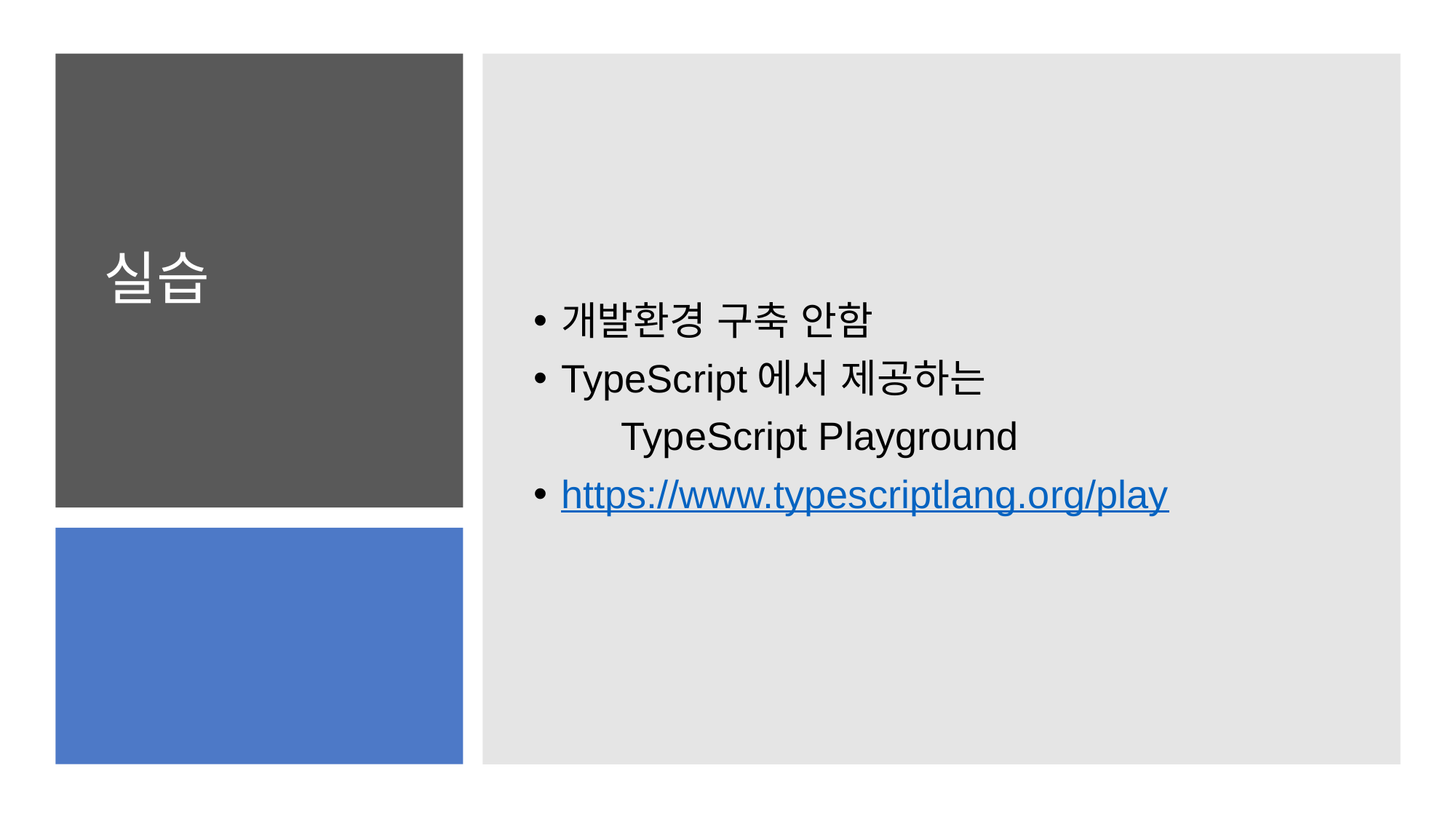

개발환경 구축 안함
TypeScript에서 제공하는
        TypeScript Playground
https://www.typescriptlang.org/play
# 실습